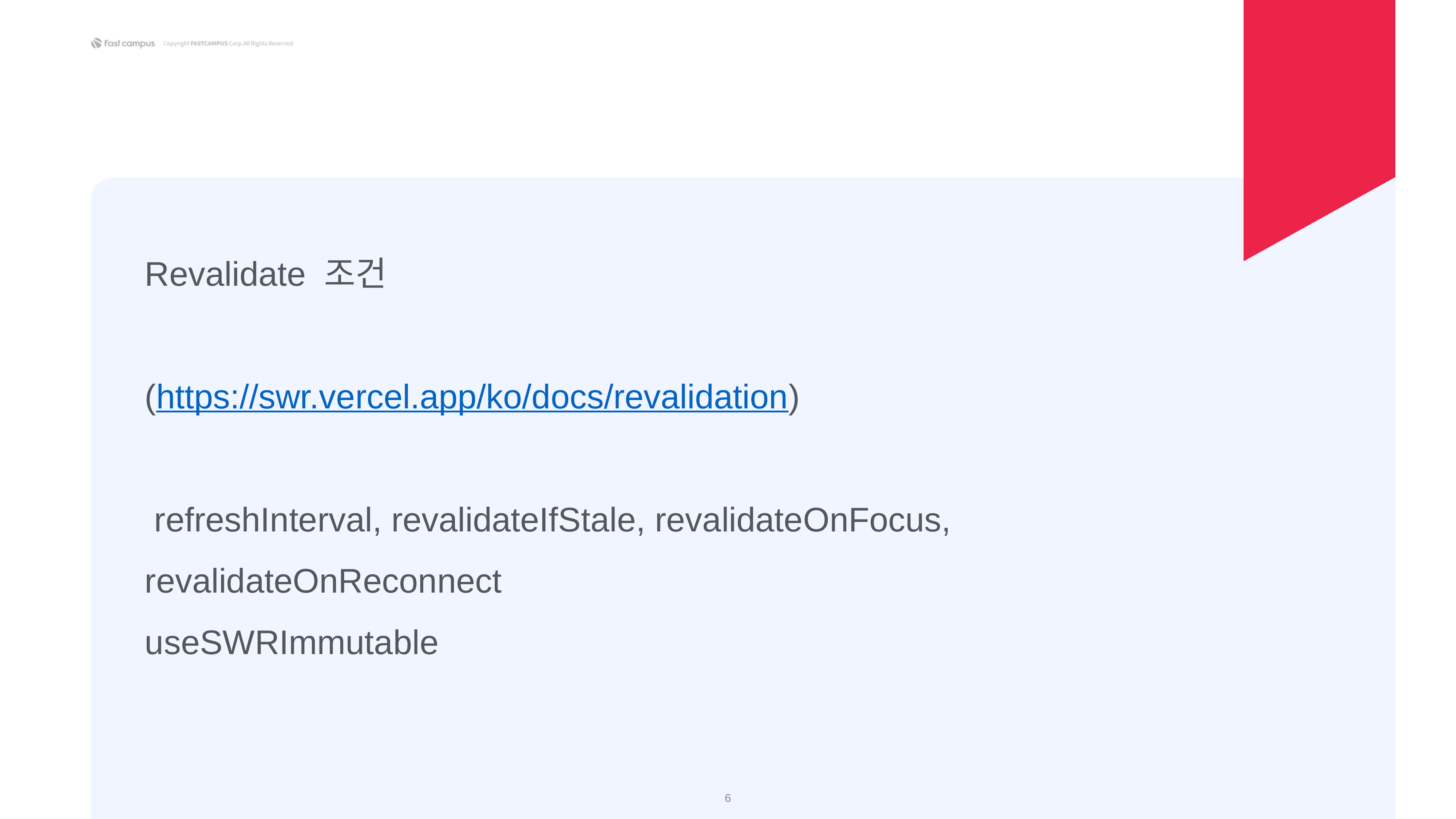

Revalidate 조건

(https://swr.vercel.app/ko/docs/revalidation)

 refreshInterval, revalidateIfStale, revalidateOnFocus, revalidateOnReconnect
useSWRImmutable

6